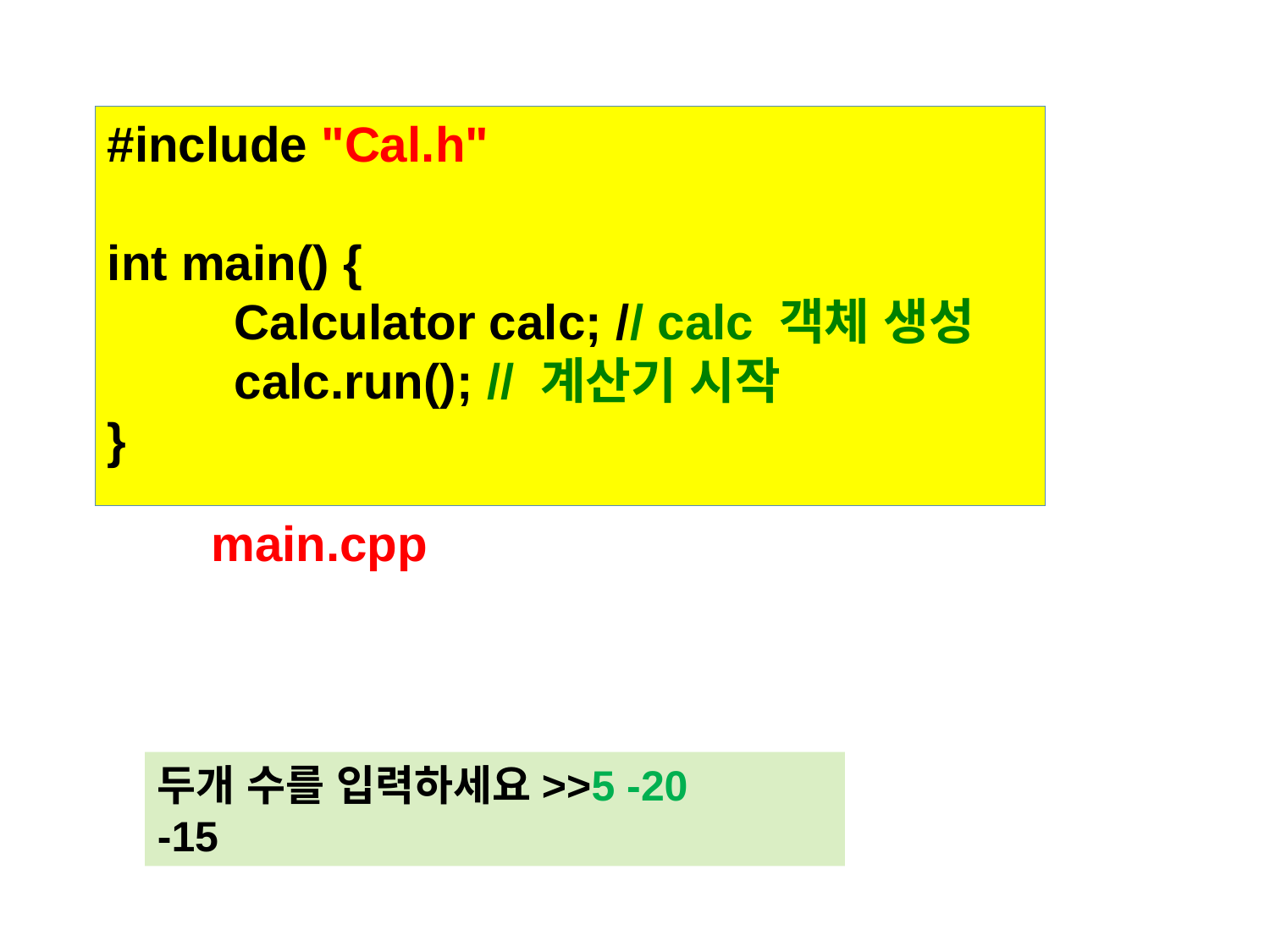

#include "Cal.h"

int main() {
	Calculator calc; // calc 객체 생성
	calc.run(); // 계산기 시작
}
main.cpp
두개 수를 입력하세요>>5 -20
-15
44